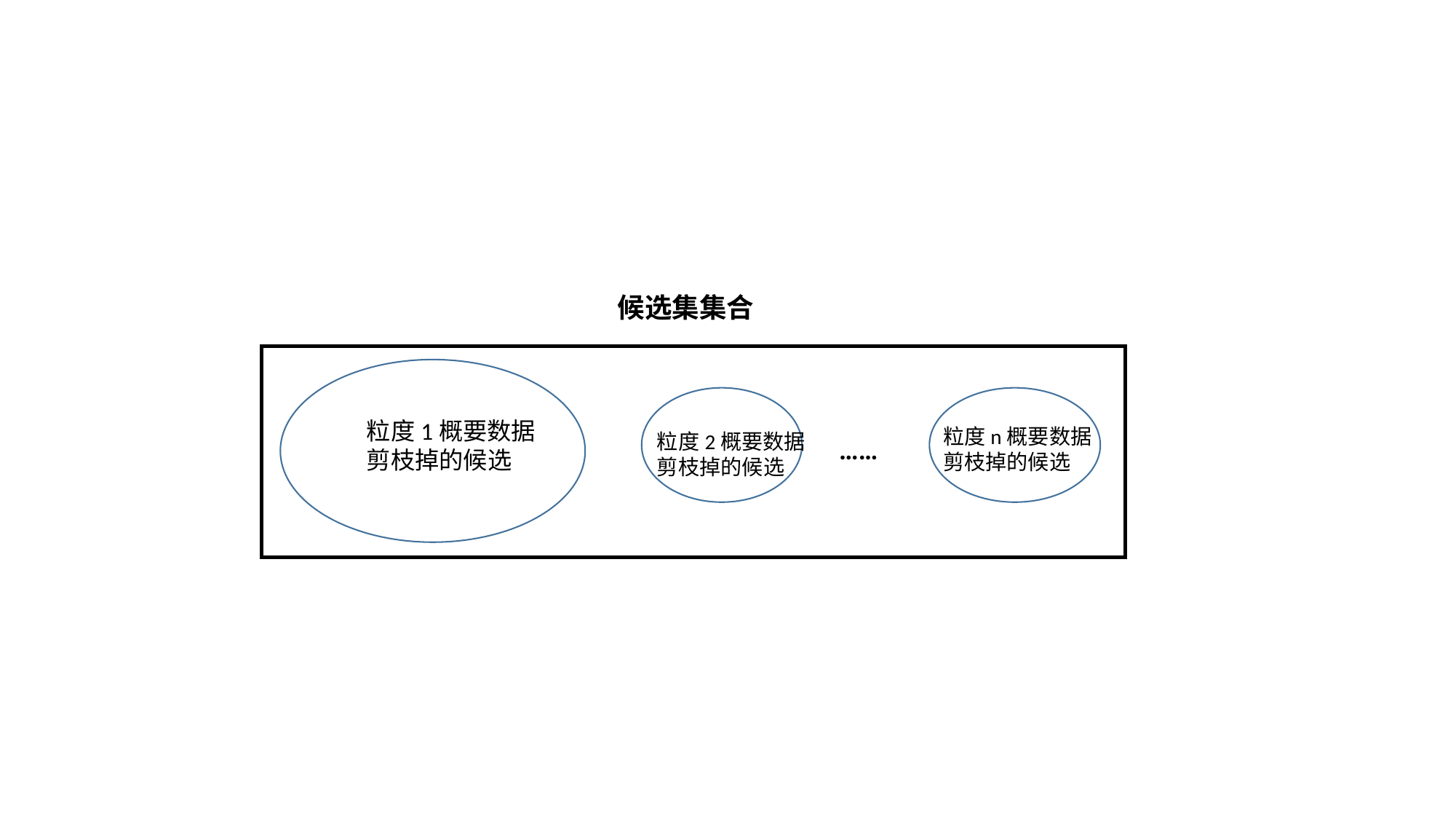

候选集集合

粒度1概要数据
剪枝掉的候选
粒度n概要数据
剪枝掉的候选
粒度2概要数据
剪枝掉的候选
……